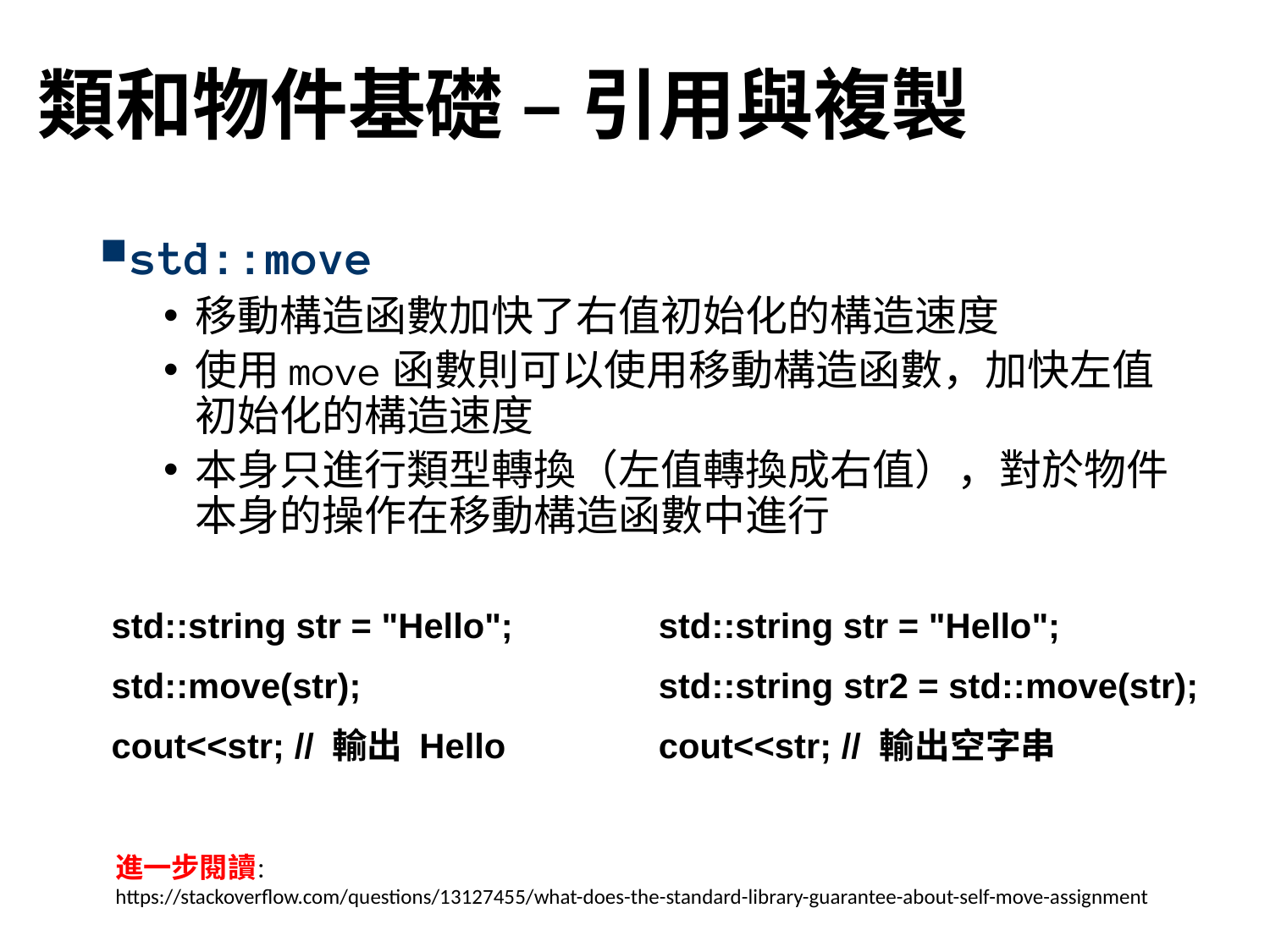

# 類和物件基礎 – 引用與複製
std::move
移動構造函數加快了右值初始化的構造速度
使用move函數則可以使用移動構造函數，加快左值初始化的構造速度
本身只進行類型轉換（左值轉換成右值），對於物件本身的操作在移動構造函數中進行

std::string str = "Hello";
std::string str2 = std::move(str);
cout<<str; // 輸出空字串
std::string str = "Hello";
std::move(str);
cout<<str; // 輸出 Hello
進一步閱讀：
https://stackoverflow.com/questions/13127455/what-does-the-standard-library-guarantee-about-self-move-assignment